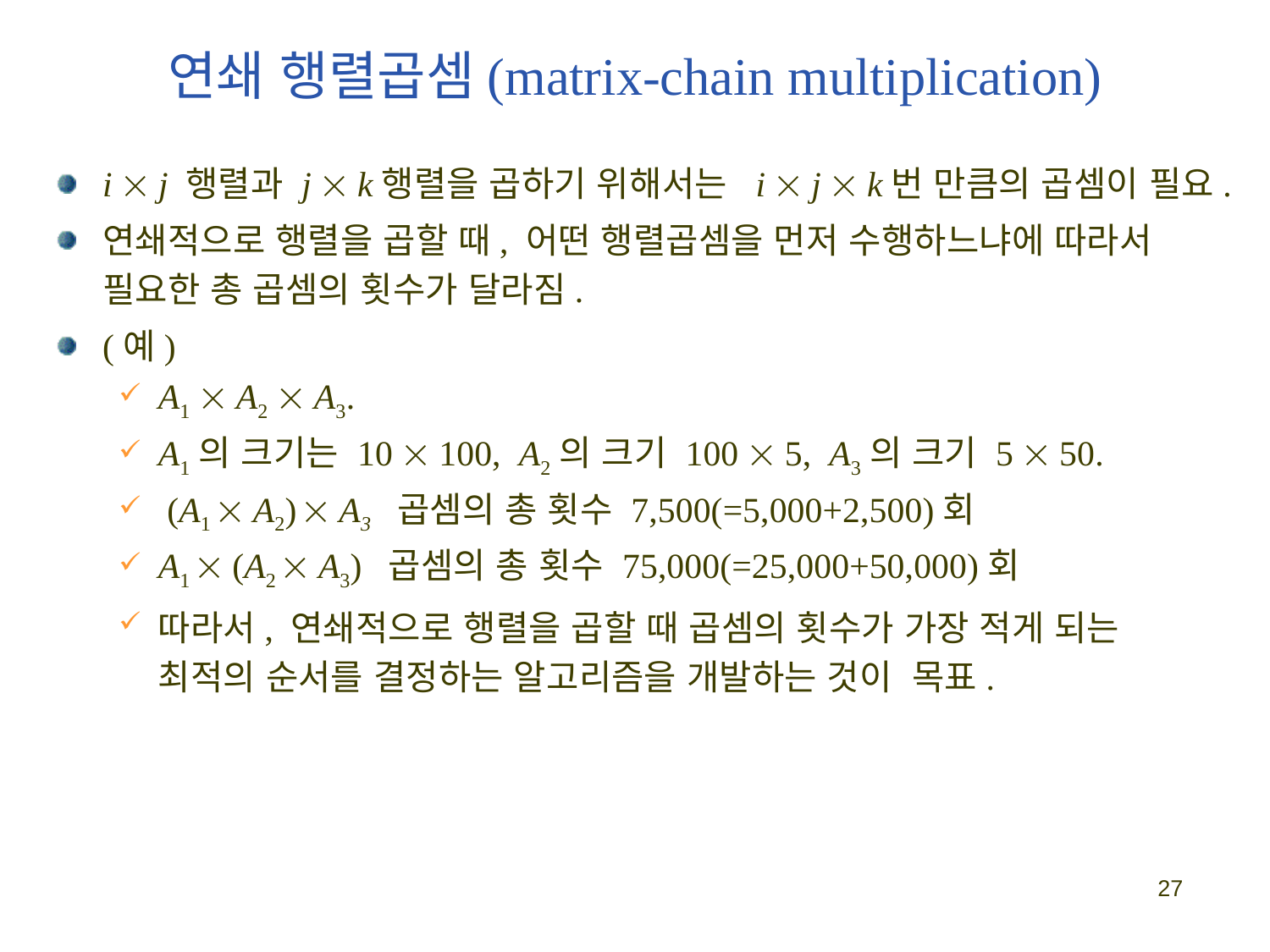

# 연쇄 행렬곱셈(matrix-chain multiplication)
i × j 행렬과 j × k행렬을 곱하기 위해서는  i × j × k번 만큼의 곱셈이 필요.
연쇄적으로 행렬을 곱할 때, 어떤 행렬곱셈을 먼저 수행하느냐에 따라서 필요한 총 곱셈의 횟수가 달라짐.
(예)
A1 × A2 × A3.
A1의 크기는 10 × 100,  A2의 크기 100 × 5,  A3의 크기 5 × 50.
 (A1 × A2) × A3  곱셈의 총 횟수 7,500(=5,000+2,500)회
A1 × (A2 × A3)  곱셈의 총 횟수 75,000(=25,000+50,000)회
따라서, 연쇄적으로 행렬을 곱할 때 곱셈의 횟수가 가장 적게 되는 최적의 순서를 결정하는 알고리즘을 개발하는 것이  목표.
27